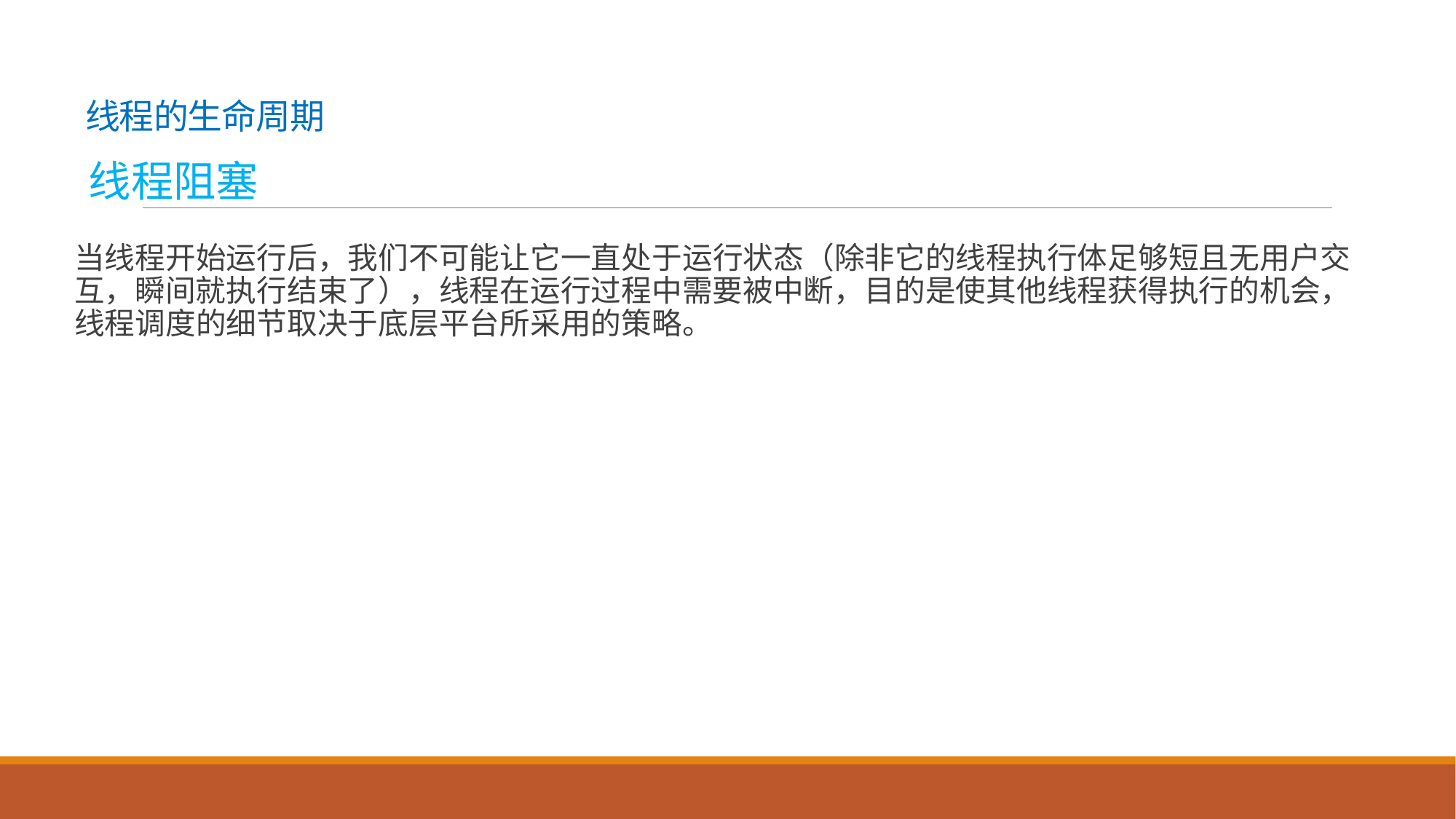

# 线程的生命周期
线程阻塞
当线程开始运行后，我们不可能让它一直处于运行状态（除非它的线程执行体足够短且无用户交互，瞬间就执行结束了），线程在运行过程中需要被中断，目的是使其他线程获得执行的机会，线程调度的细节取决于底层平台所采用的策略。